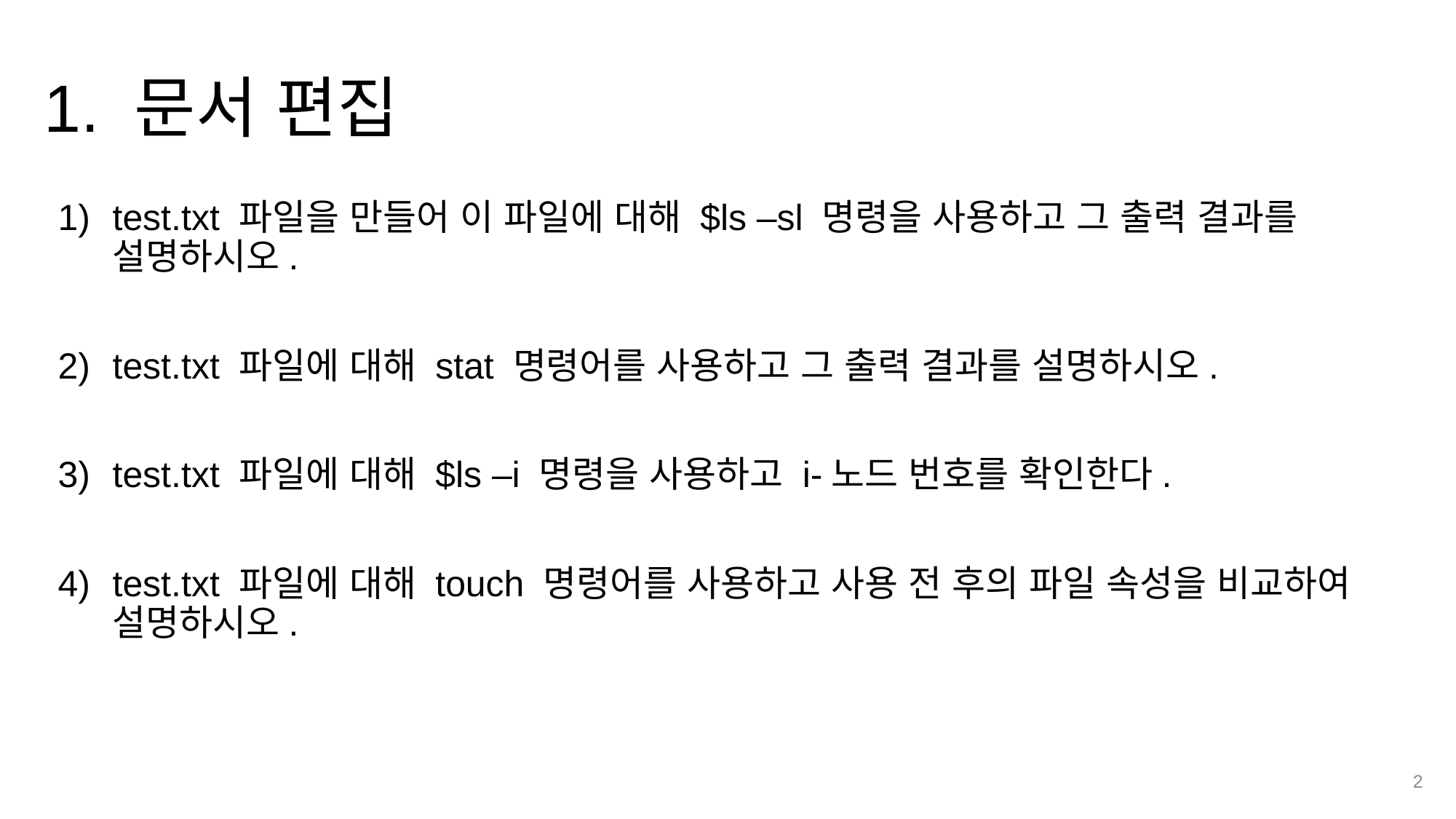

# 1. 문서 편집
test.txt 파일을 만들어 이 파일에 대해 $ls –sl 명령을 사용하고 그 출력 결과를 설명하시오.

test.txt 파일에 대해 stat 명령어를 사용하고 그 출력 결과를 설명하시오.

test.txt 파일에 대해 $ls –i 명령을 사용하고 i-노드 번호를 확인한다.

test.txt 파일에 대해 touch 명령어를 사용하고 사용 전 후의 파일 속성을 비교하여 설명하시오.
2